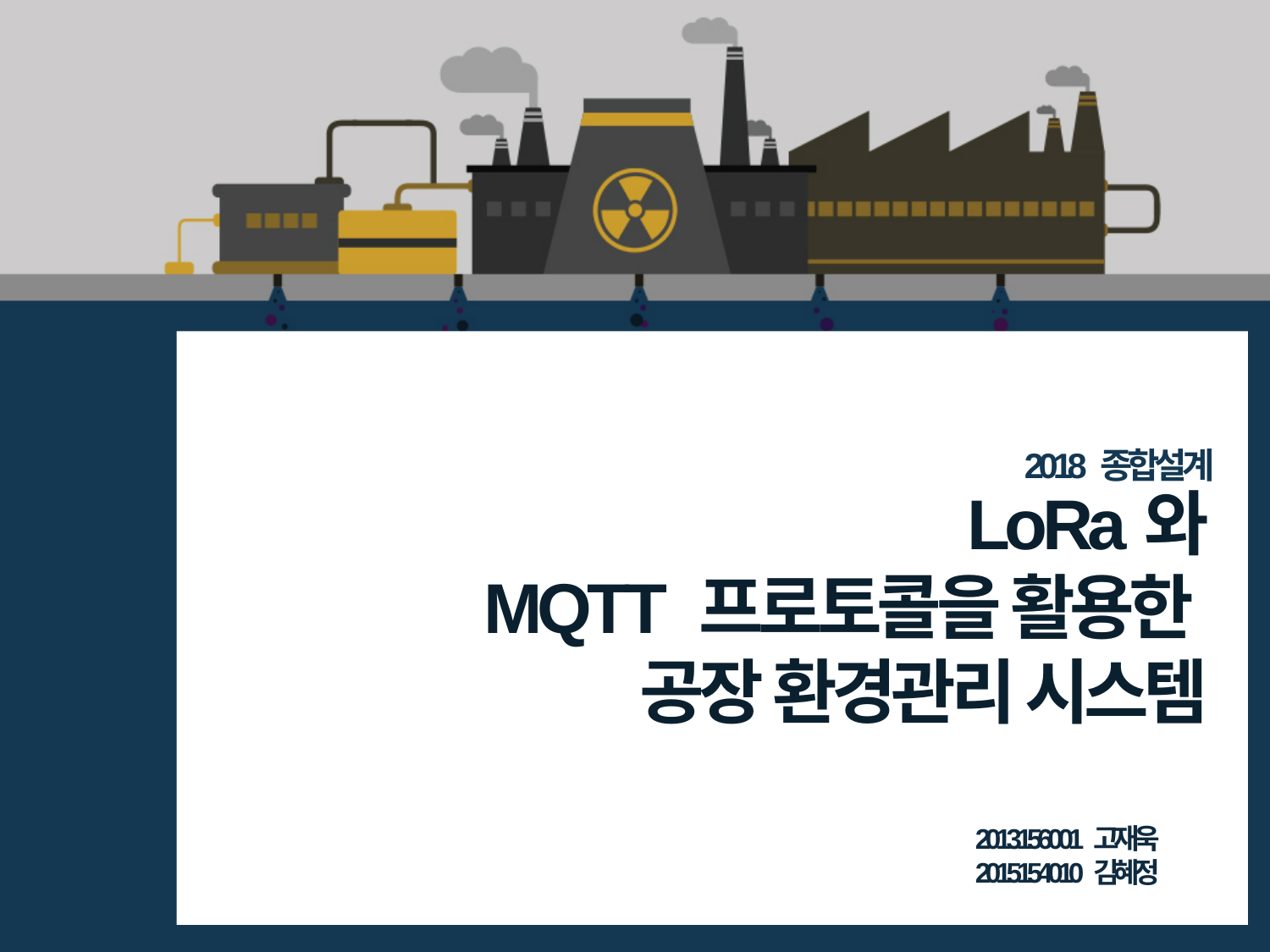

2018 종합설계
LoRa와
MQTT 프로토콜을 활용한
공장 환경관리 시스템
2013156001 고재욱
2015154010 김혜정